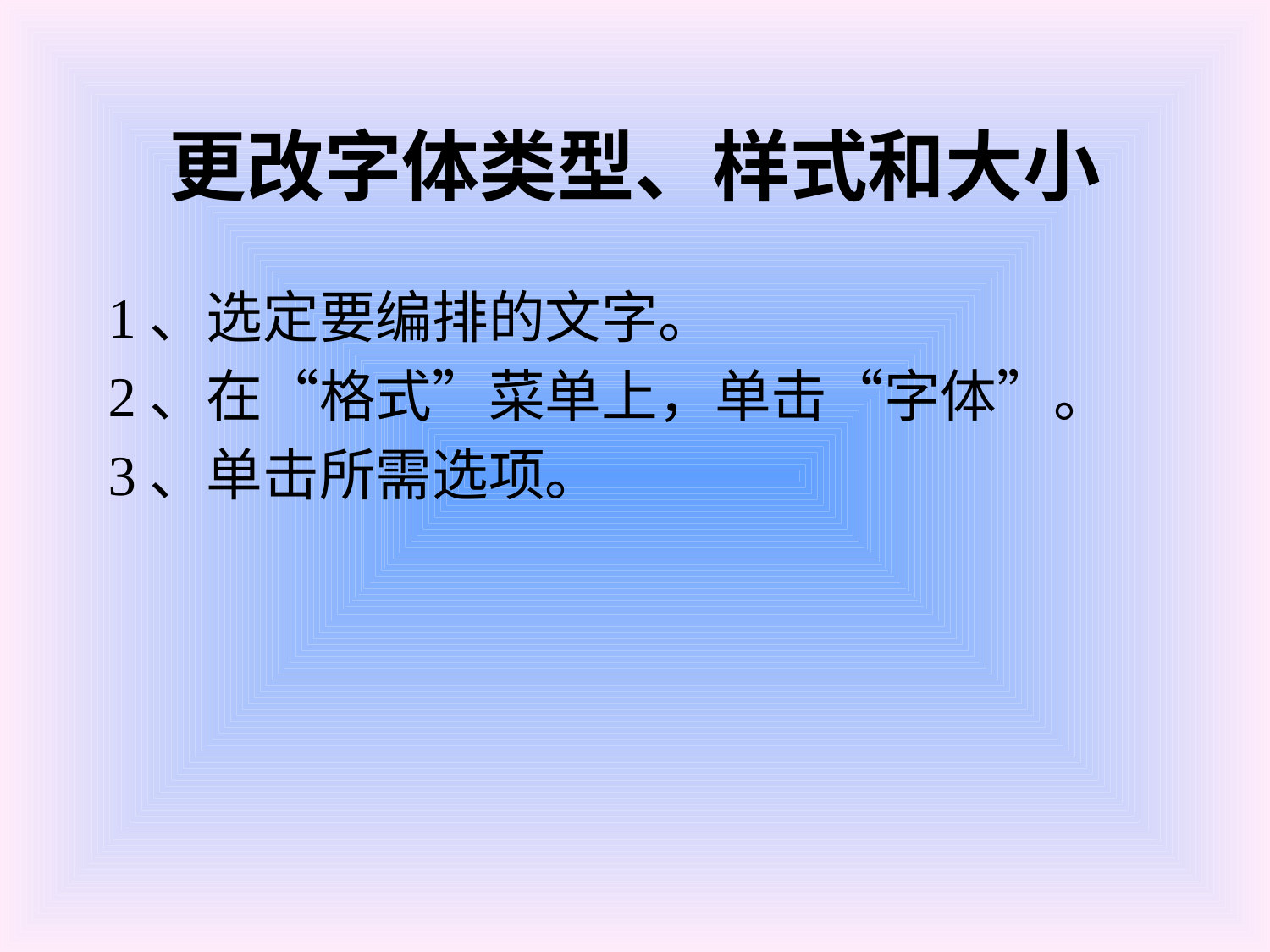

# 更改字体类型、样式和大小
1、选定要编排的文字。
2、在“格式”菜单上，单击“字体”。
3、单击所需选项。